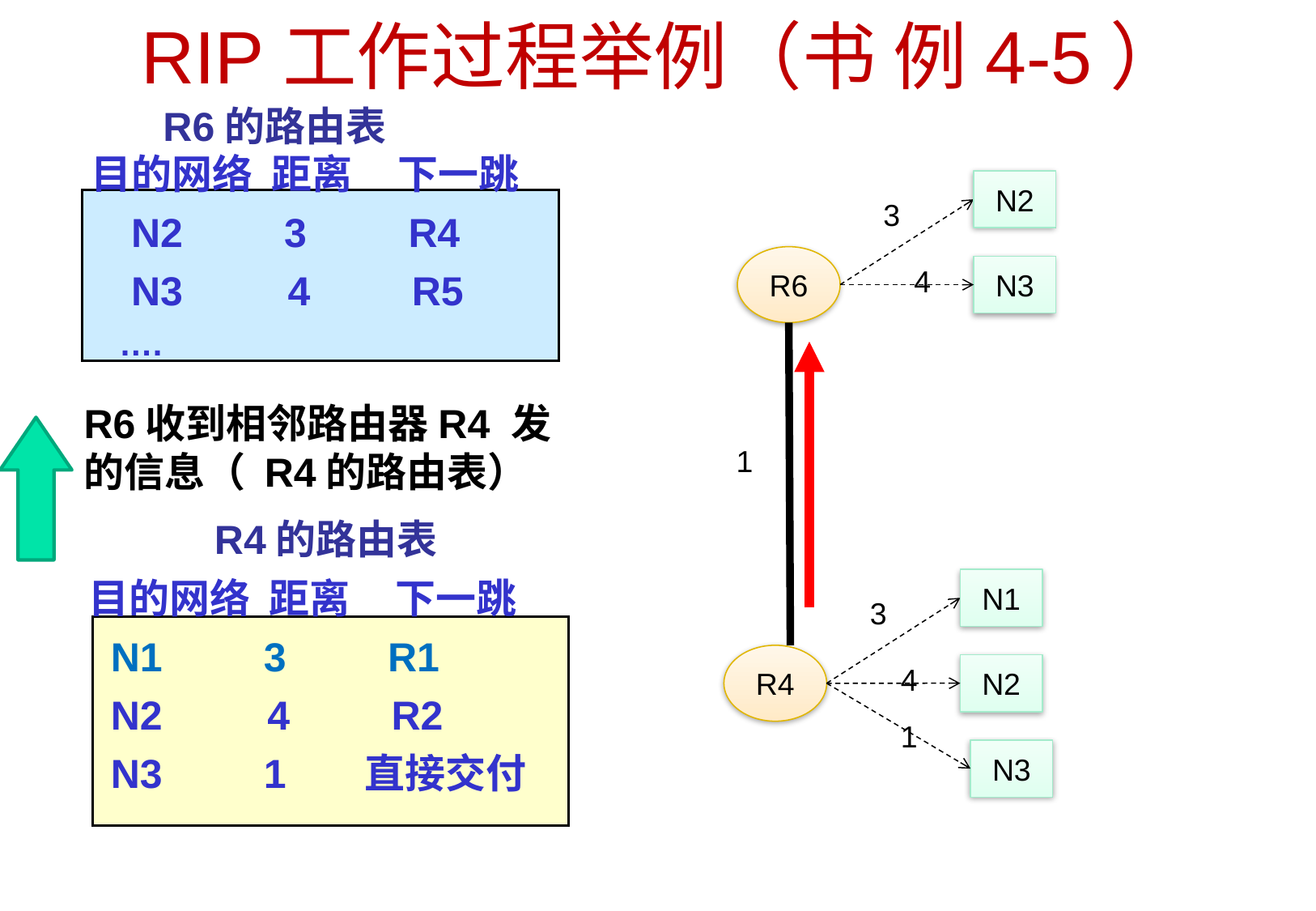

# RIP工作过程举例（书 例4-5）
R6的路由表
  目的网络  距离     下一跳
      N2         3         R4
      N3           4         R5
      ….
N2
3
R6
4
N3

R6收到相邻路由器R4 发的信息（ R4的路由表）

1
N1
3
R4
4
N2
1
N3
R4的路由表
    目的网络  距离     下一跳
      N1         3         R1
      N2           4         R2
      N3         1      直接交付